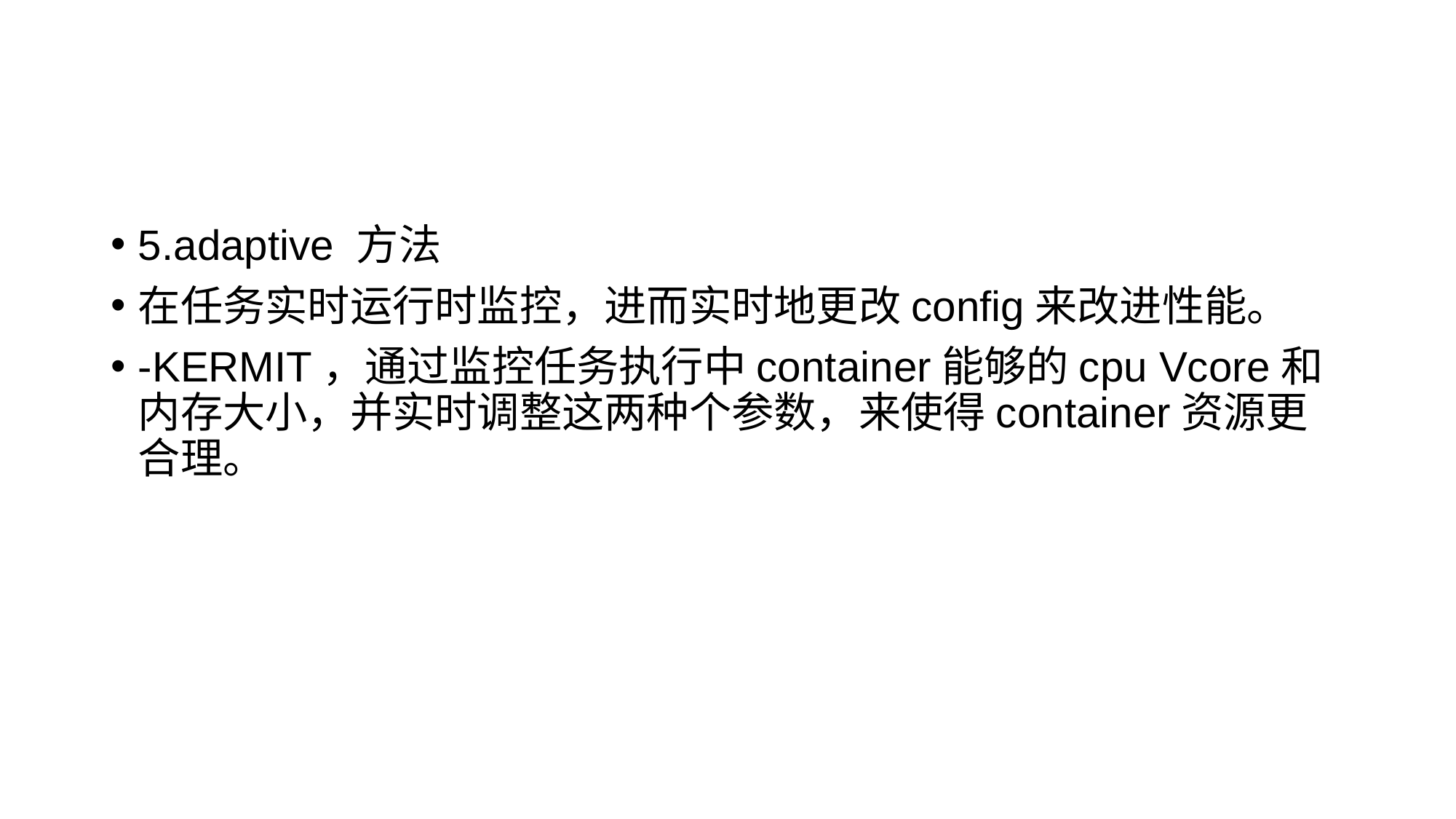

#
5.adaptive 方法
在任务实时运行时监控，进而实时地更改config来改进性能。
-KERMIT，通过监控任务执行中container能够的cpu Vcore和内存大小，并实时调整这两种个参数，来使得container资源更合理。